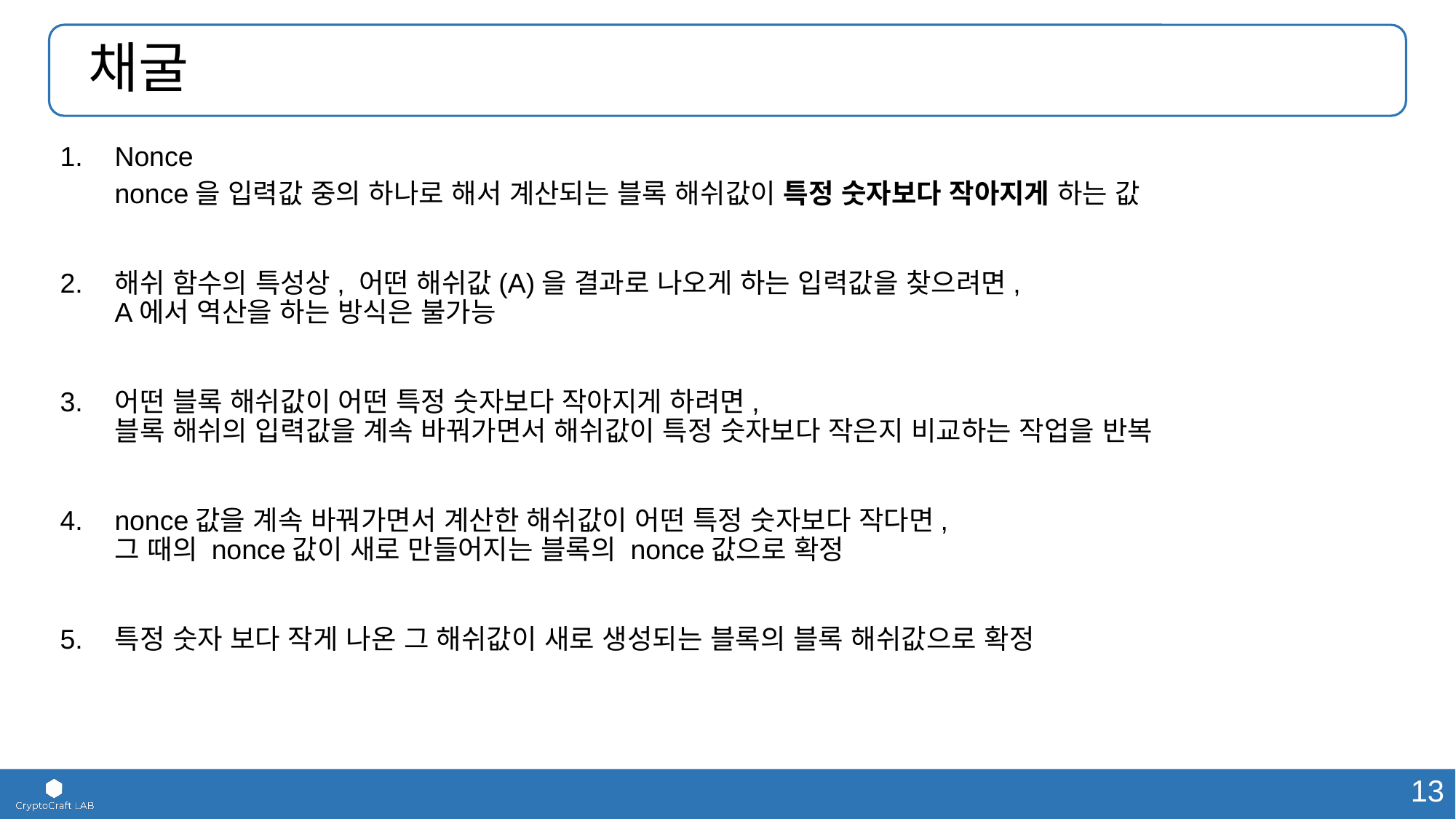

# 채굴
Nonce
nonce을 입력값 중의 하나로 해서 계산되는 블록 해쉬값이 특정 숫자보다 작아지게 하는 값

해쉬 함수의 특성상, 어떤 해쉬값(A)을 결과로 나오게 하는 입력값을 찾으려면,
A에서 역산을 하는 방식은 불가능

어떤 블록 해쉬값이 어떤 특정 숫자보다 작아지게 하려면,
블록 해쉬의 입력값을 계속 바꿔가면서 해쉬값이 특정 숫자보다 작은지 비교하는 작업을 반복

nonce값을 계속 바꿔가면서 계산한 해쉬값이 어떤 특정 숫자보다 작다면,
그 때의 nonce값이 새로 만들어지는 블록의 nonce값으로 확정

특정 숫자 보다 작게 나온 그 해쉬값이 새로 생성되는 블록의 블록 해쉬값으로 확정